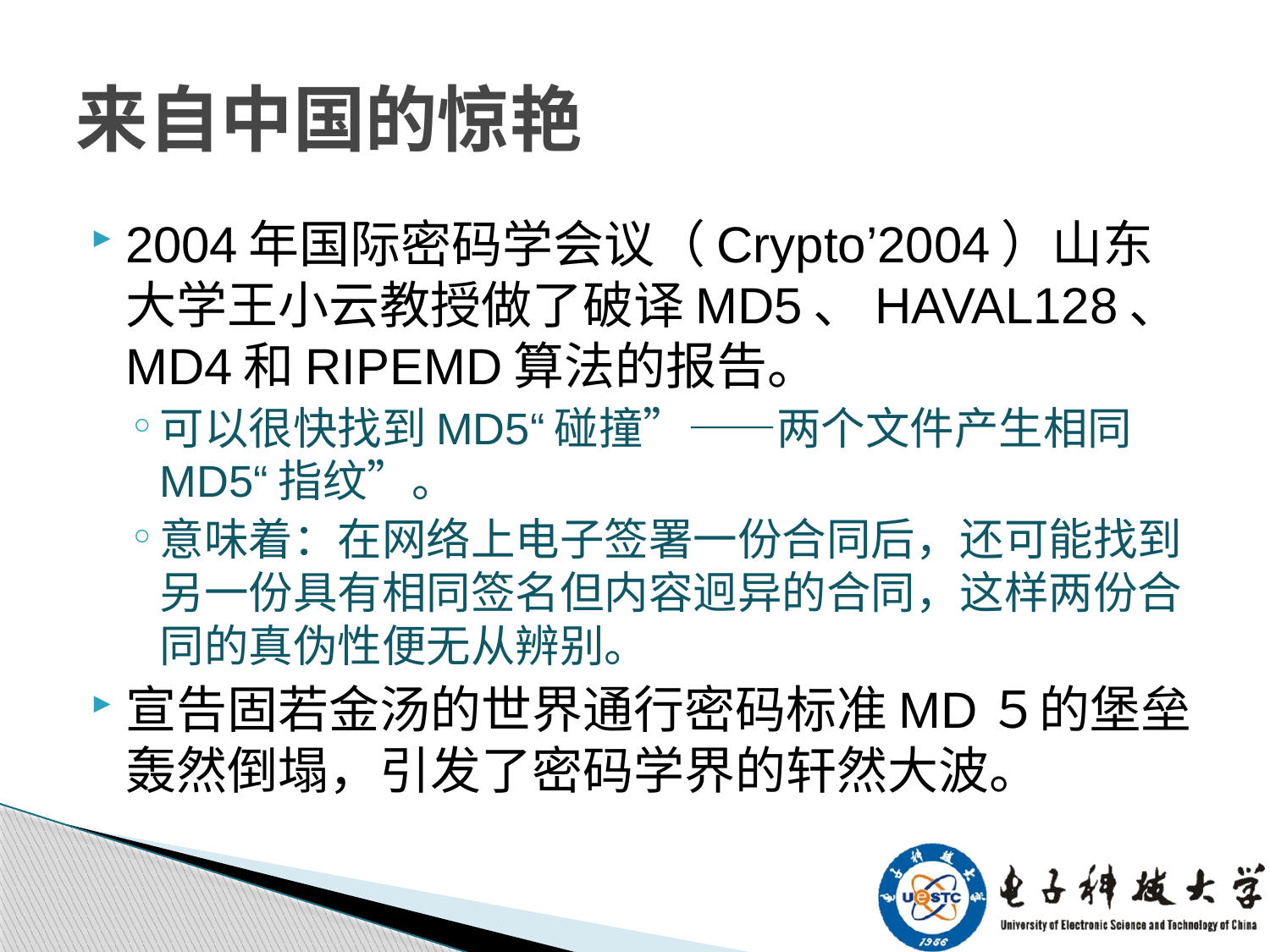

# 来自中国的惊艳
2004年国际密码学会议（Crypto’2004）山东大学王小云教授做了破译MD5、HAVAL128、MD4和RIPEMD算法的报告。
可以很快找到MD5“碰撞”——两个文件产生相同MD5“指纹”。
意味着：在网络上电子签署一份合同后，还可能找到另一份具有相同签名但内容迥异的合同，这样两份合同的真伪性便无从辨别。
宣告固若金汤的世界通行密码标准MD５的堡垒轰然倒塌，引发了密码学界的轩然大波。